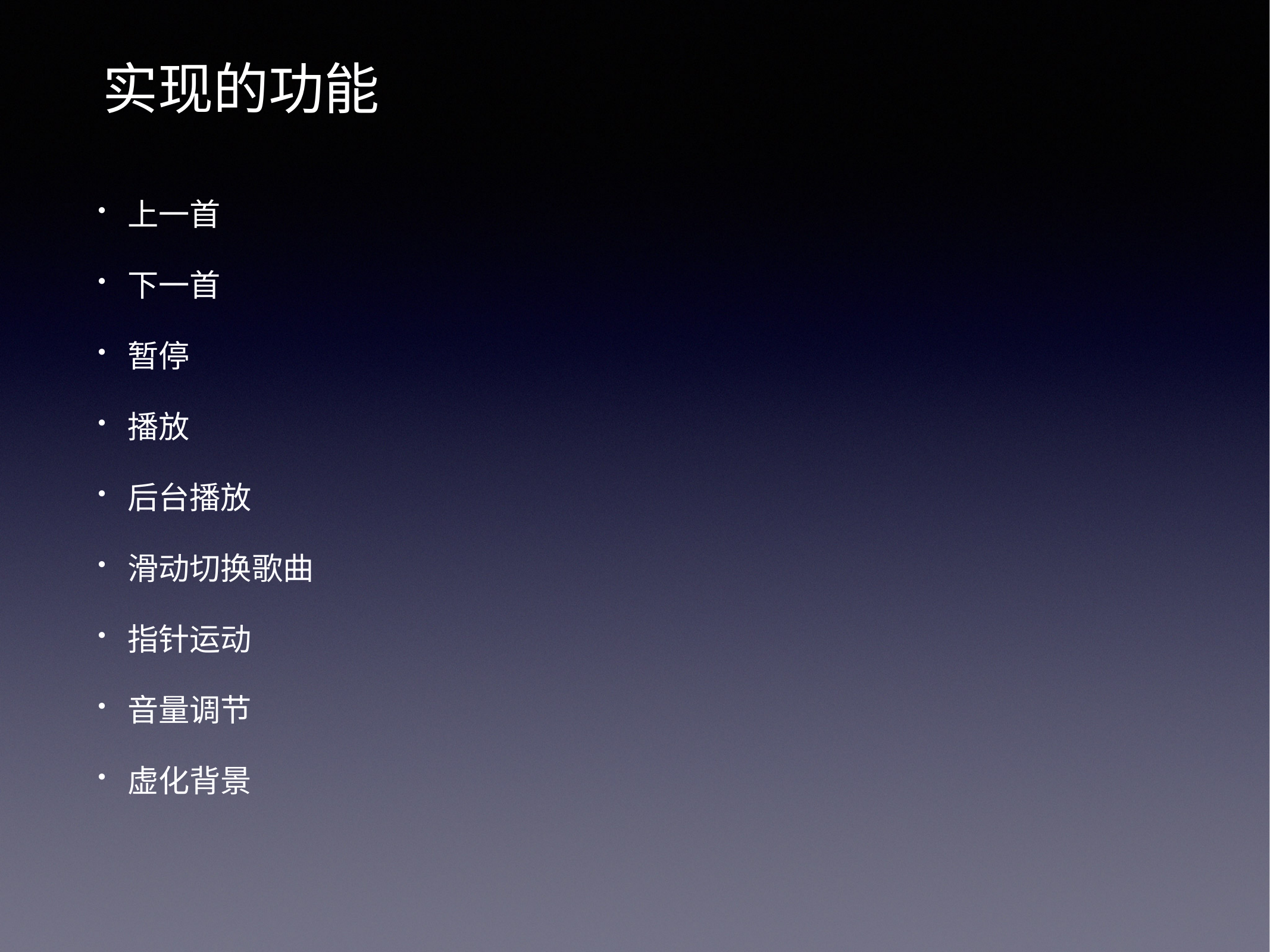

# 实现的功能
上一首
下一首
暂停
播放
后台播放
滑动切换歌曲
指针运动
音量调节
虚化背景